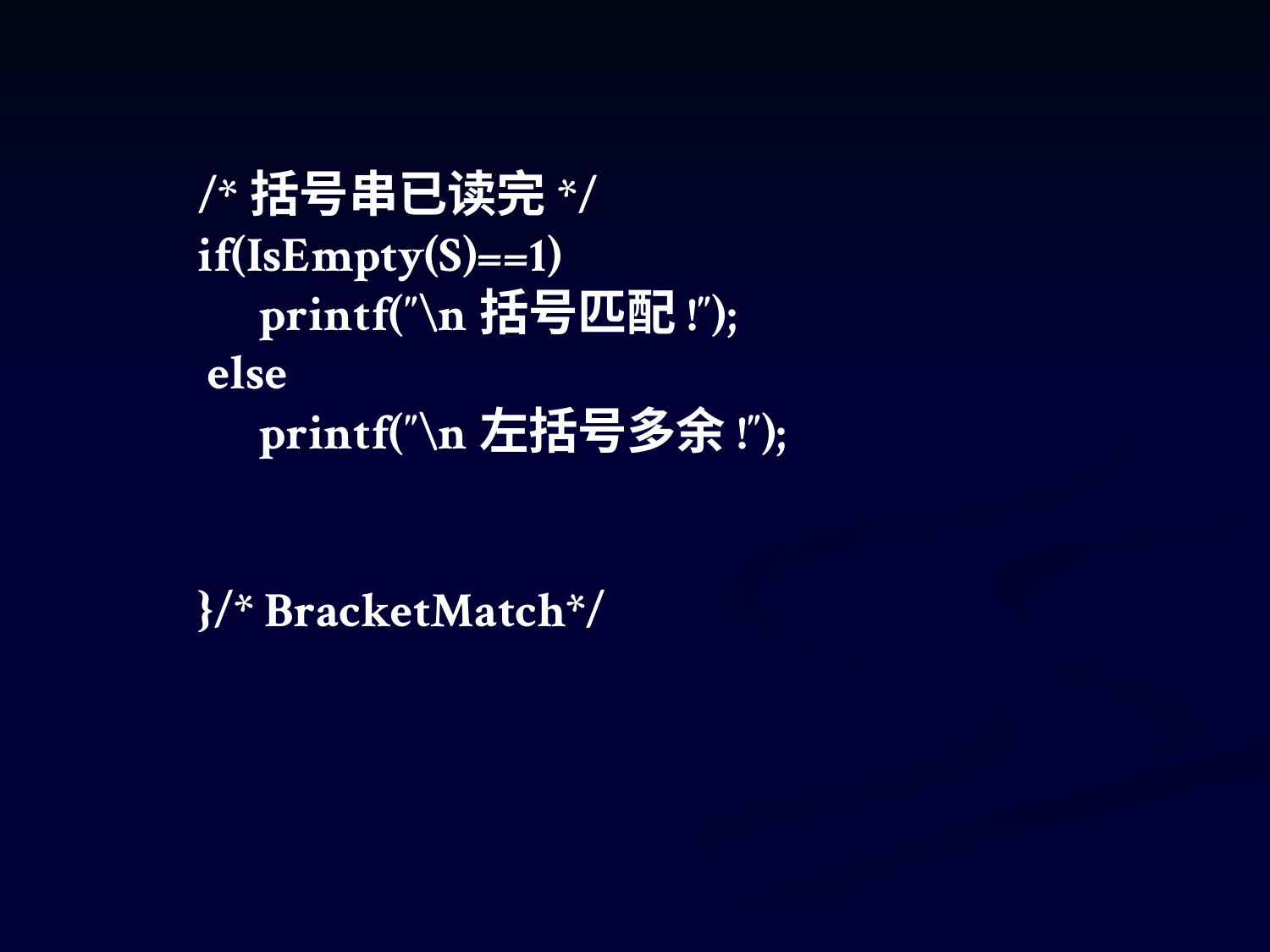

/*括号串已读完*/
if(IsEmpty(S)==1)
      printf(″\n括号匹配!″);
 else
      printf(″\n左括号多余!″);

}/* BracketMatch*/